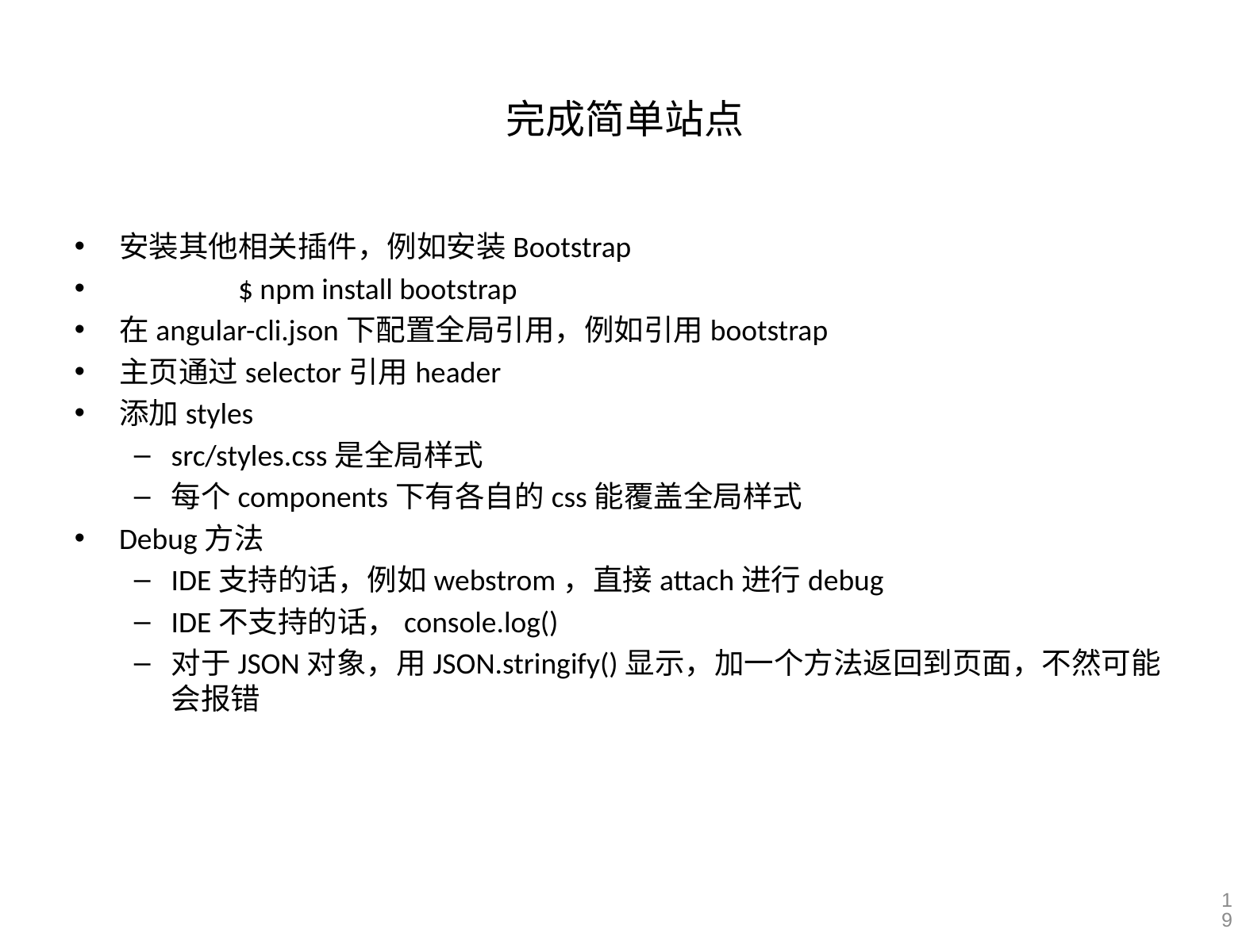

# 完成简单站点
安装其他相关插件，例如安装Bootstrap
	$ npm install bootstrap
在angular-cli.json下配置全局引用，例如引用bootstrap
主页通过selector引用header
添加styles
src/styles.css是全局样式
每个components下有各自的css能覆盖全局样式
Debug方法
IDE支持的话，例如webstrom，直接attach进行debug
IDE不支持的话，console.log()
对于JSON对象，用JSON.stringify()显示，加一个方法返回到页面，不然可能会报错

19